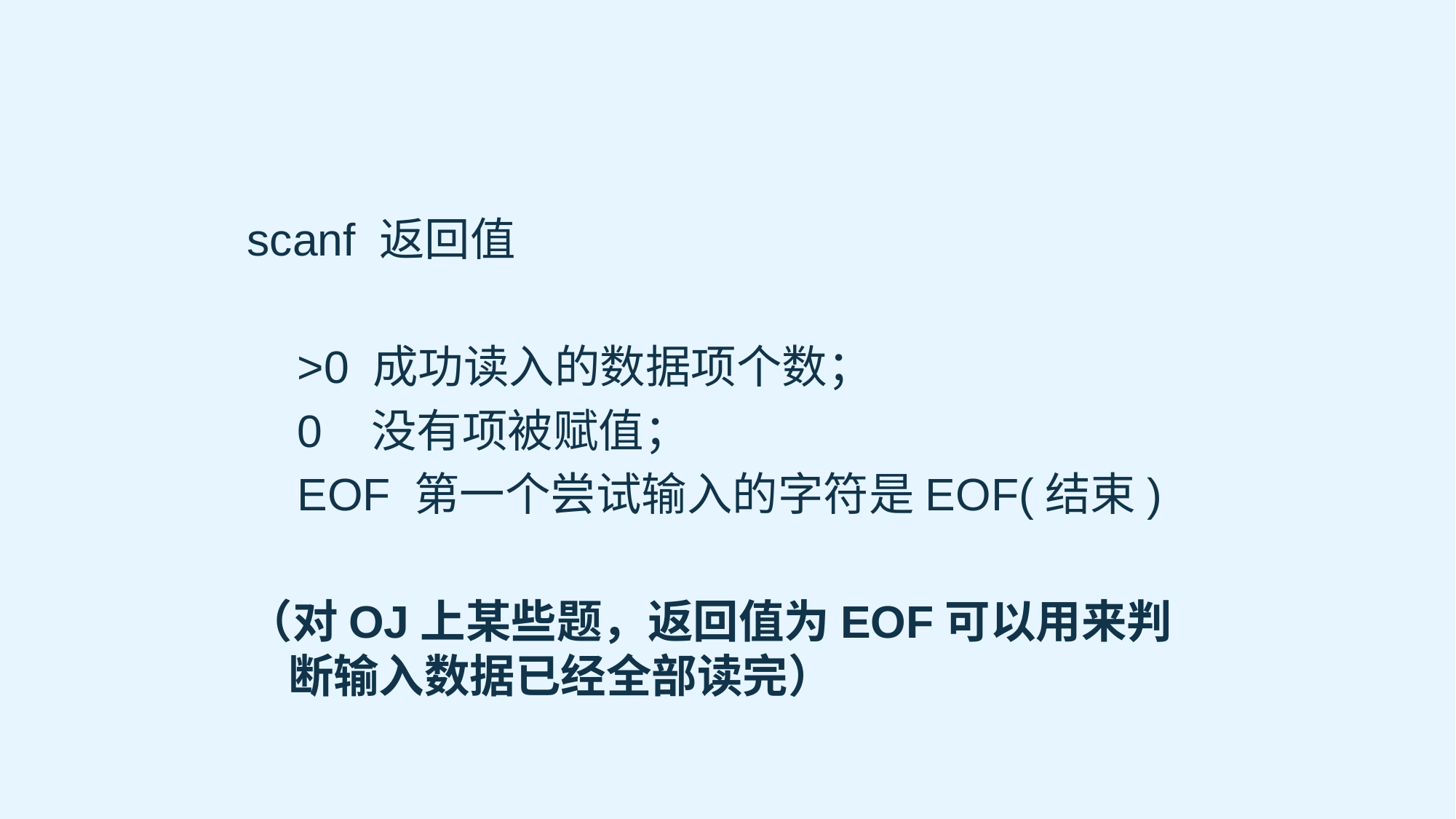

scanf 返回值

    >0 成功读入的数据项个数；
    0   没有项被赋值；
    EOF 第一个尝试输入的字符是EOF(结束)

（对OJ上某些题，返回值为EOF可以用来判断输入数据已经全部读完）